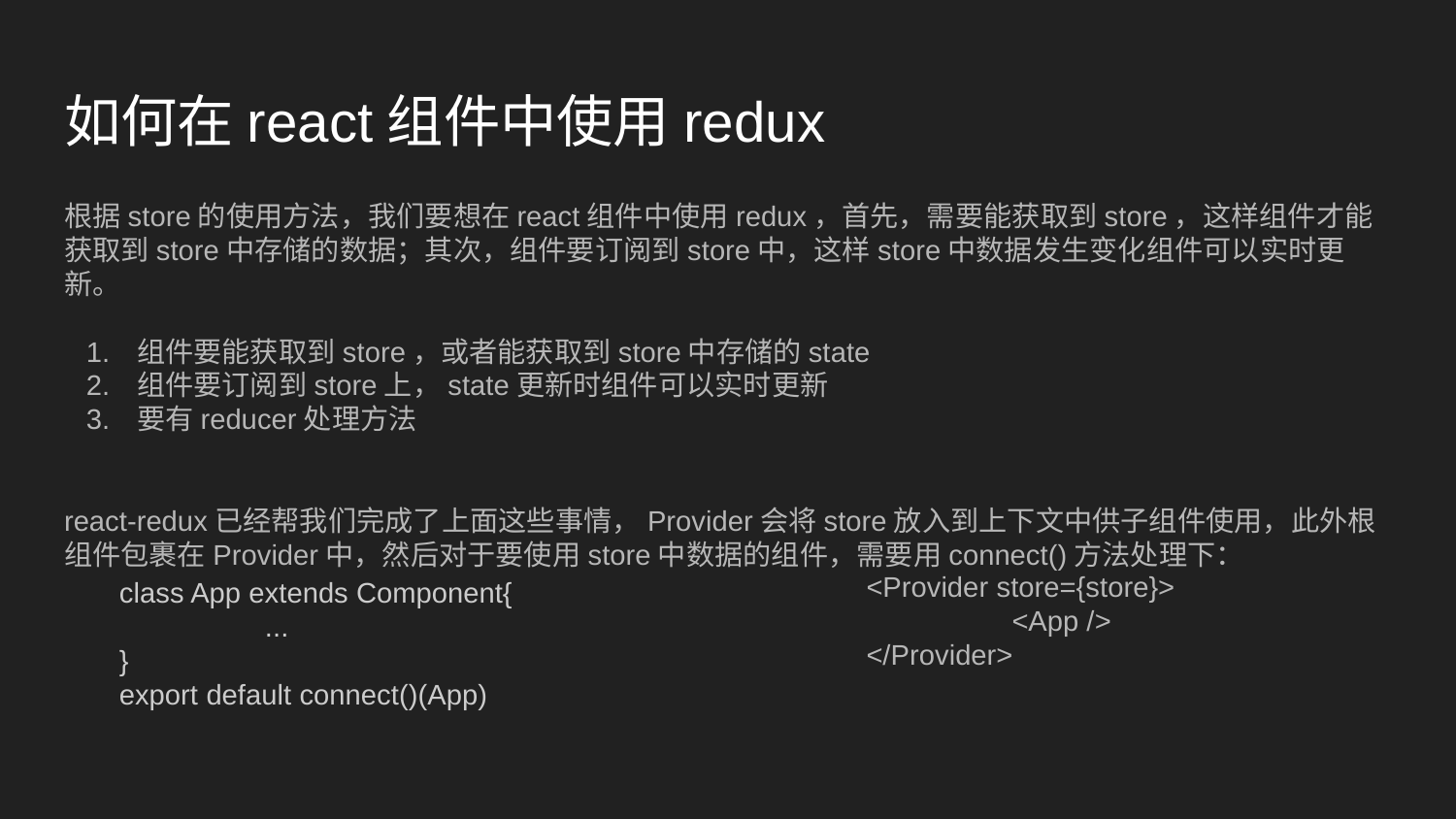

# 如何在react组件中使用redux
根据store的使用方法，我们要想在react组件中使用redux，首先，需要能获取到store，这样组件才能获取到store中存储的数据；其次，组件要订阅到store中，这样store中数据发生变化组件可以实时更新。

组件要能获取到store，或者能获取到store中存储的state
组件要订阅到store上，state更新时组件可以实时更新
要有reducer处理方法

react-redux已经帮我们完成了上面这些事情，Provider会将store放入到上下文中供子组件使用，此外根组件包裹在Provider中，然后对于要使用store中数据的组件，需要用connect()方法处理下：

<Provider store={store}>
	<App />
</Provider>
class App extends Component{
	...
}
export default connect()(App)